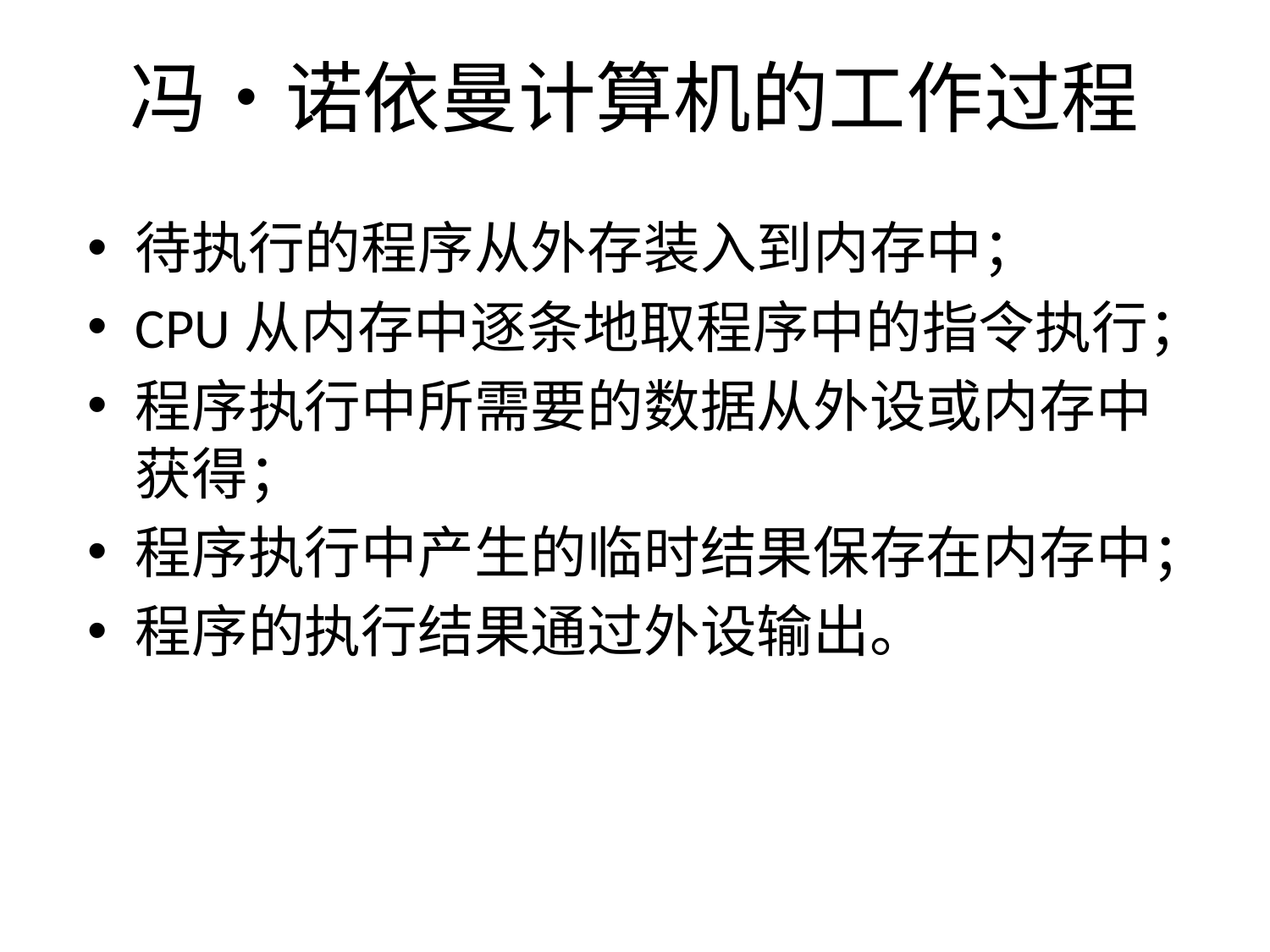

# 冯•诺依曼计算机的工作过程
待执行的程序从外存装入到内存中；
CPU从内存中逐条地取程序中的指令执行；
程序执行中所需要的数据从外设或内存中获得；
程序执行中产生的临时结果保存在内存中；
程序的执行结果通过外设输出。